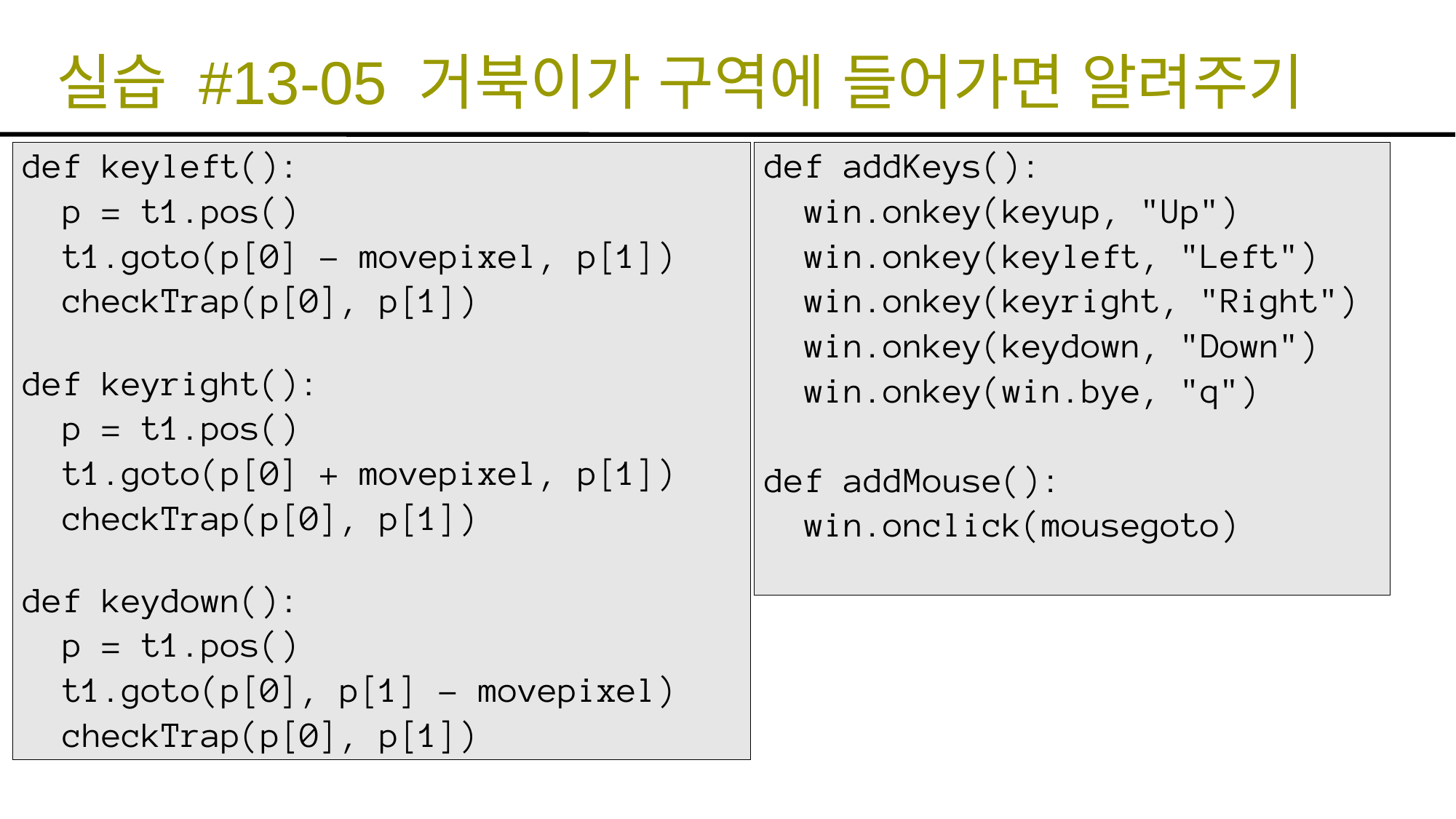

실습 #13-05 거북이가 구역에 들어가면 알려주기
def keyleft():
  p = t1.pos()
  t1.goto(p[0] - movepixel, p[1])
  checkTrap(p[0], p[1])
def keyright():
  p = t1.pos()
  t1.goto(p[0] + movepixel, p[1])
  checkTrap(p[0], p[1])
def keydown():
  p = t1.pos()
  t1.goto(p[0], p[1] - movepixel)
  checkTrap(p[0], p[1])
def addKeys():
  win.onkey(keyup, "Up")
  win.onkey(keyleft, "Left")
  win.onkey(keyright, "Right")
  win.onkey(keydown, "Down")
  win.onkey(win.bye, "q")

def addMouse():
  win.onclick(mousegoto)